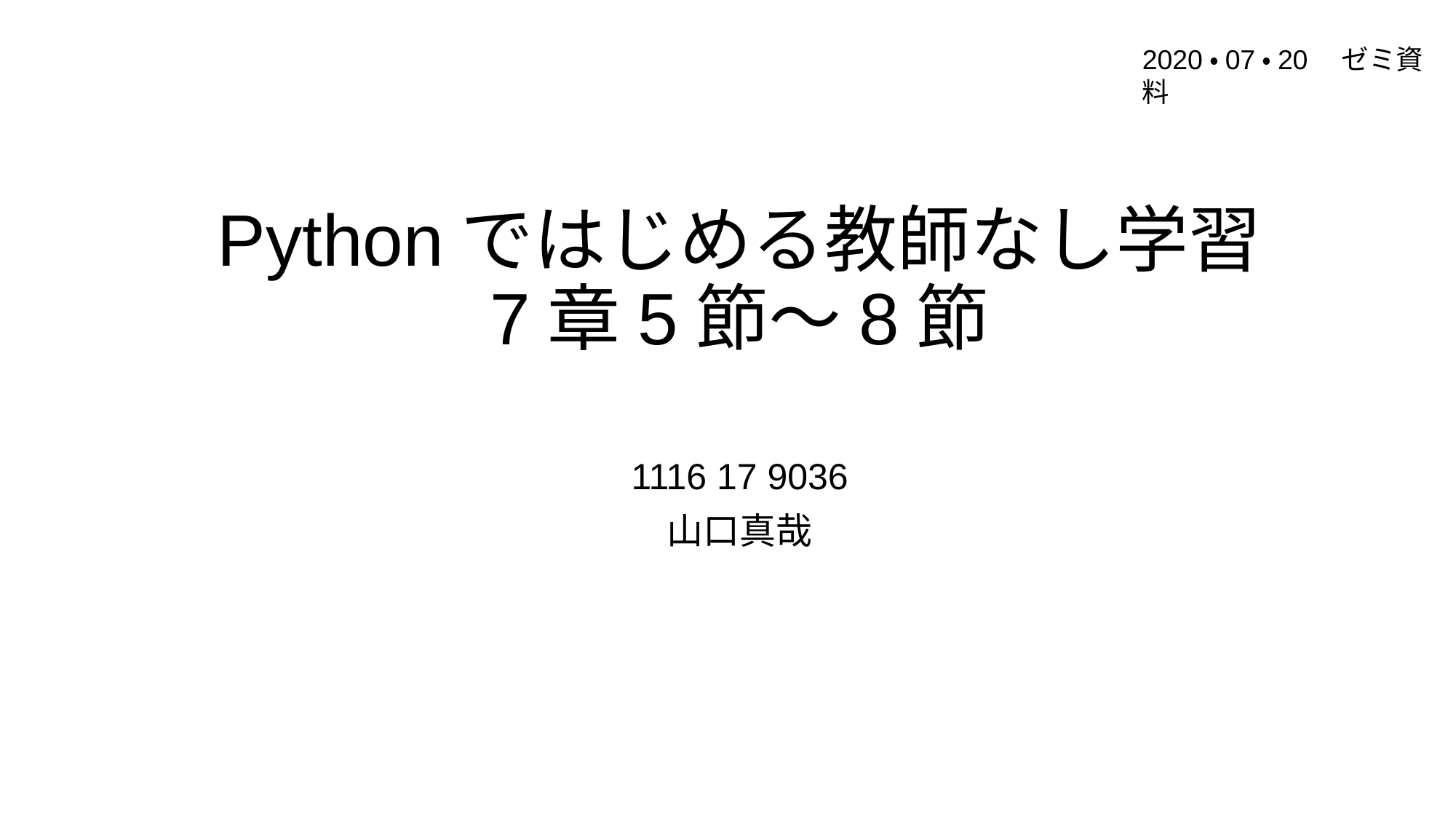

2020・07・20　ゼミ資料
# Pythonではじめる教師なし学習 7章5節～8節
1116 17 9036
山口真哉